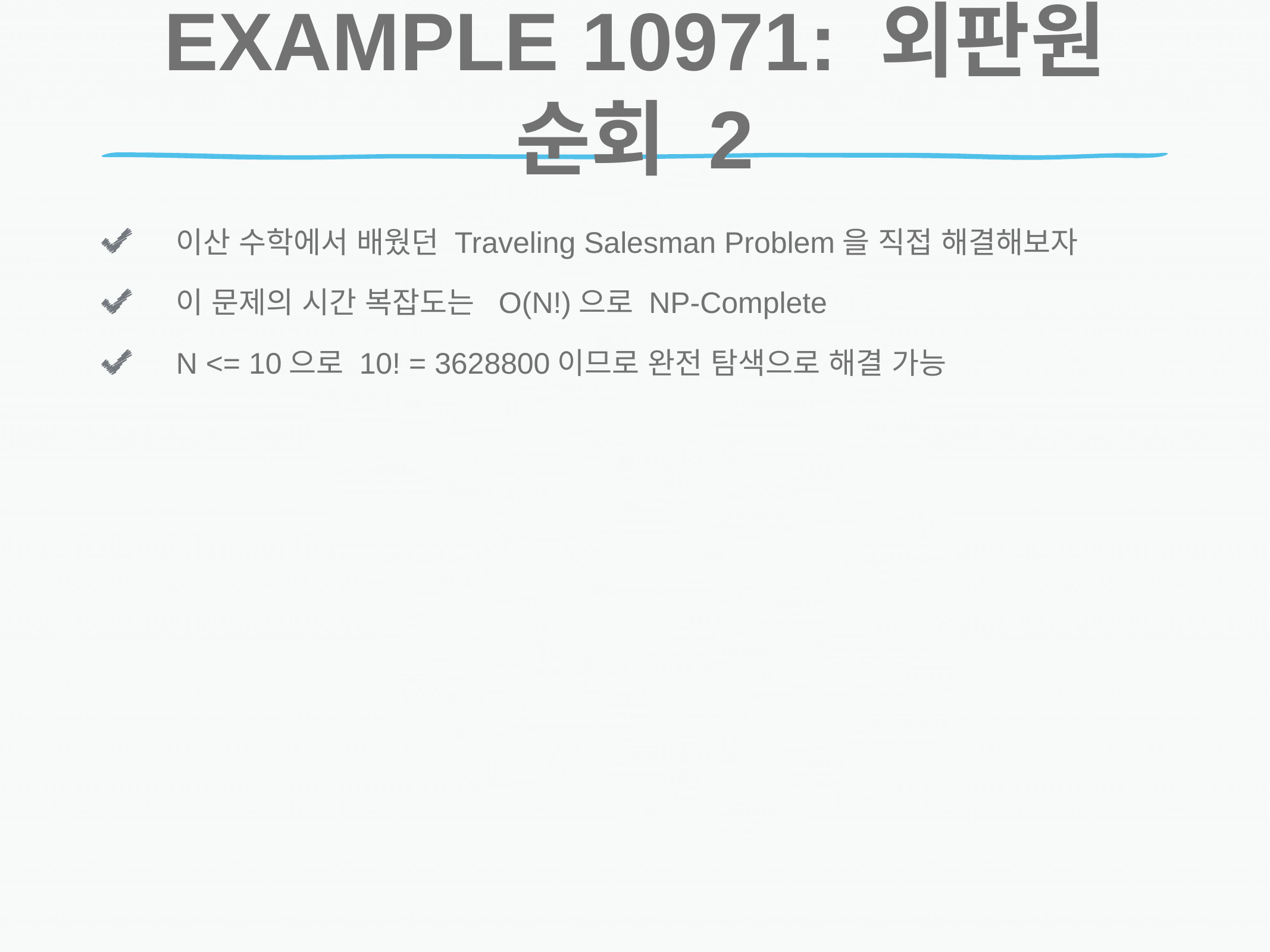

# example 10971: 외판원 순회 2
이산 수학에서 배웠던 Traveling Salesman Problem을 직접 해결해보자
이 문제의 시간 복잡도는  O(N!)으로 NP-Complete
N <= 10으로 10! = 3628800이므로 완전 탐색으로 해결 가능